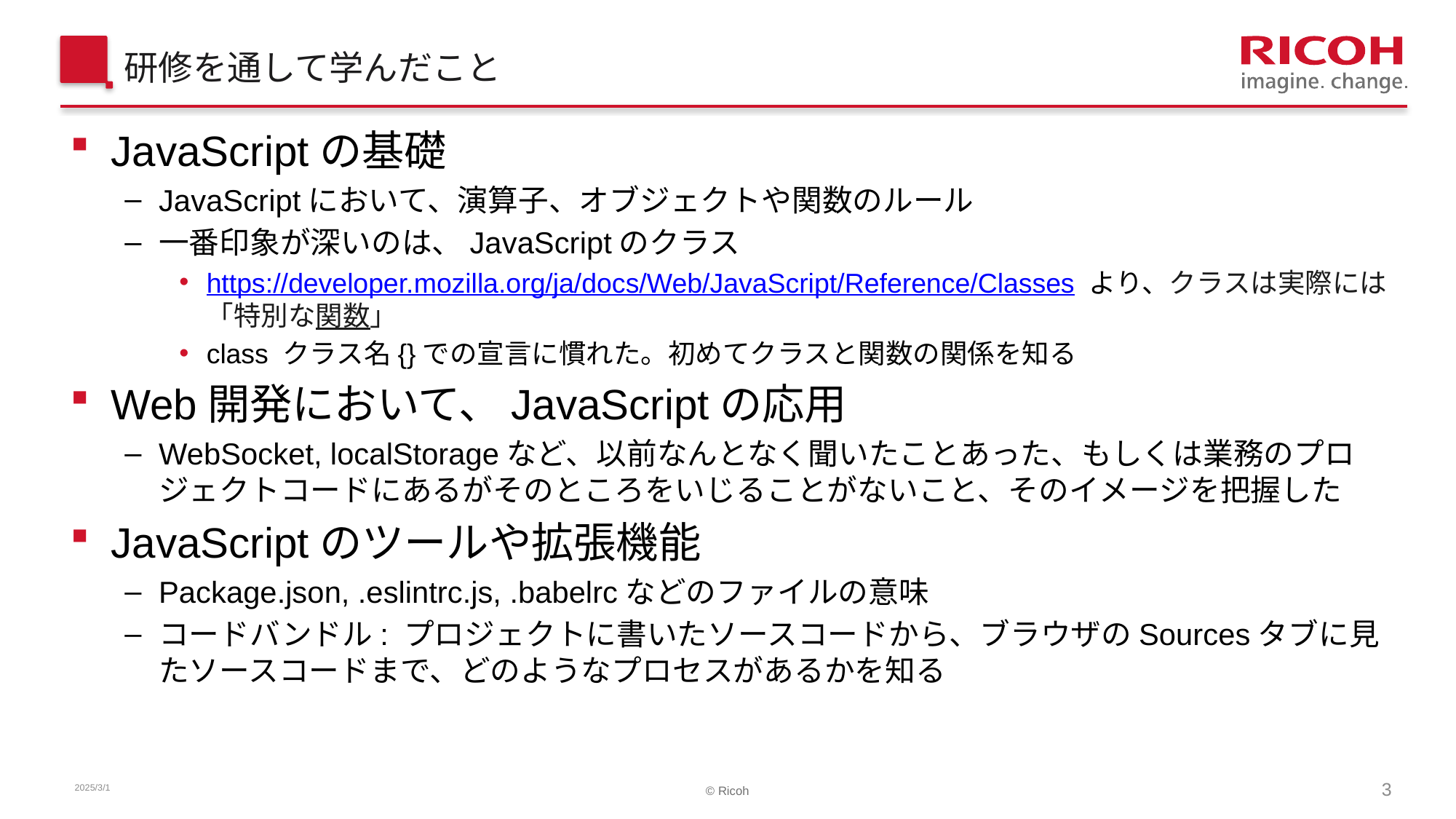

# 研修を通して学んだこと
JavaScriptの基礎
JavaScriptにおいて、演算子、オブジェクトや関数のルール
一番印象が深いのは、JavaScriptのクラス
https://developer.mozilla.org/ja/docs/Web/JavaScript/Reference/Classes より、クラスは実際には「特別な関数」
class クラス名{}での宣言に慣れた。初めてクラスと関数の関係を知る
Web開発において、JavaScriptの応用
WebSocket, localStorageなど、以前なんとなく聞いたことあった、もしくは業務のプロジェクトコードにあるがそのところをいじることがないこと、そのイメージを把握した
JavaScriptのツールや拡張機能
Package.json, .eslintrc.js, .babelrcなどのファイルの意味
コードバンドル: プロジェクトに書いたソースコードから、ブラウザのSourcesタブに見たソースコードまで、どのようなプロセスがあるかを知る
2025/3/1
3